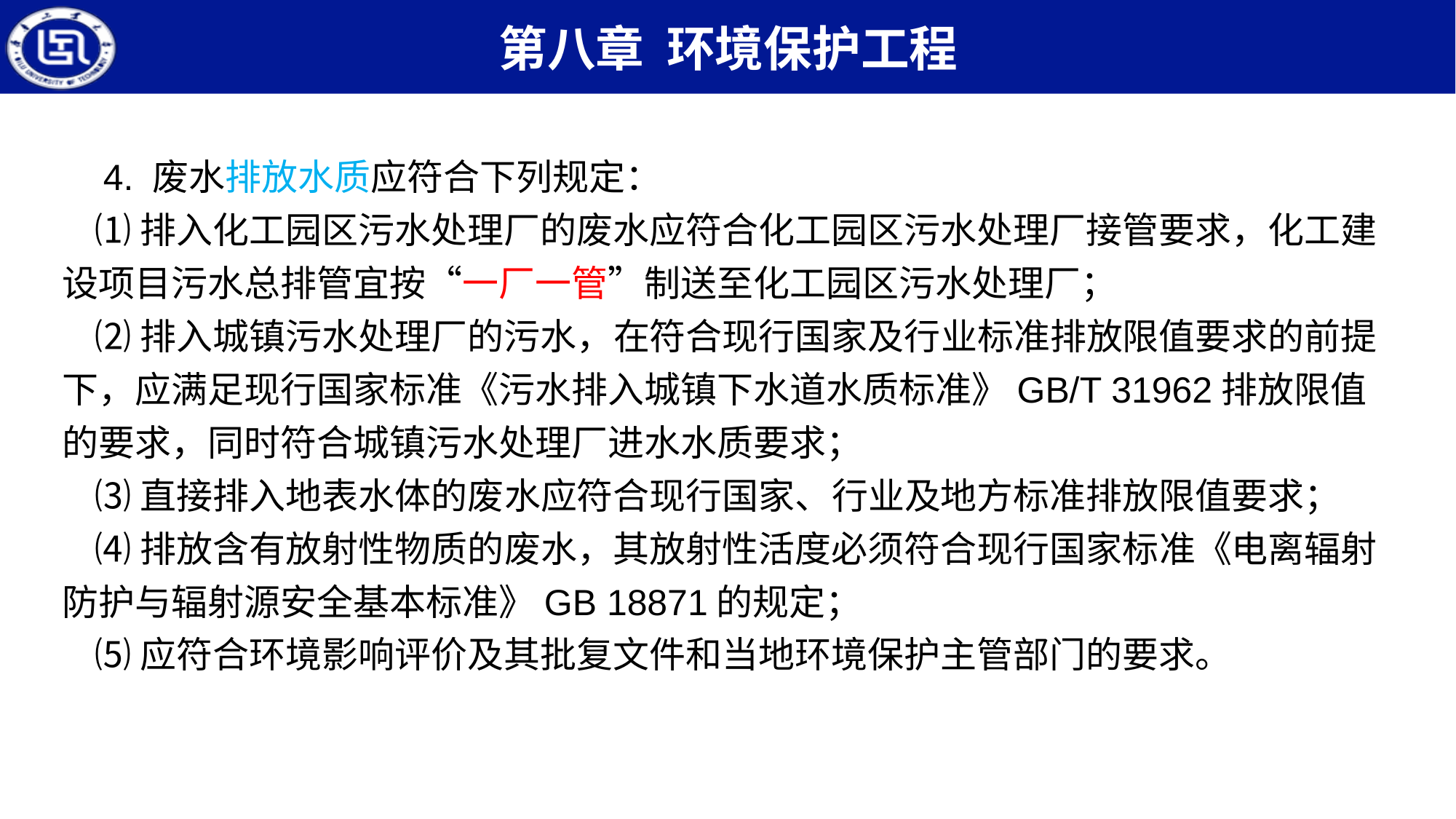

4. 废水排放水质应符合下列规定：
    ⑴排入化工园区污水处理厂的废水应符合化工园区污水处理厂接管要求，化工建设项目污水总排管宜按“一厂一管”制送至化工园区污水处理厂；
    ⑵排入城镇污水处理厂的污水，在符合现行国家及行业标准排放限值要求的前提下，应满足现行国家标准《污水排入城镇下水道水质标准》GB/T 31962排放限值的要求，同时符合城镇污水处理厂进水水质要求；
    ⑶直接排入地表水体的废水应符合现行国家、行业及地方标准排放限值要求；
    ⑷排放含有放射性物质的废水，其放射性活度必须符合现行国家标准《电离辐射防护与辐射源安全基本标准》GB 18871的规定；
    ⑸应符合环境影响评价及其批复文件和当地环境保护主管部门的要求。